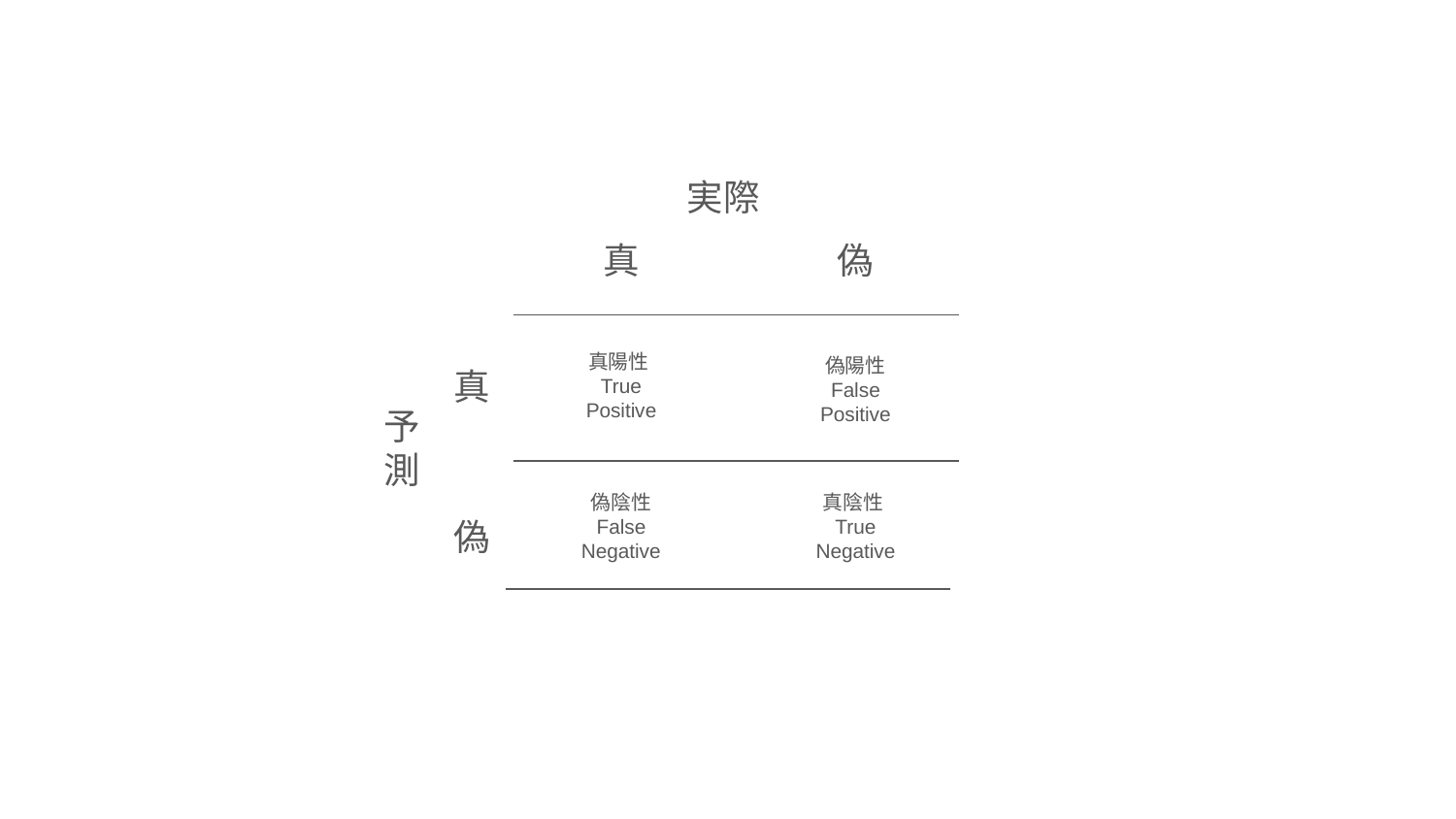

実際
真
偽
真陽性True
Positive
偽陽性
False
Positive
真

予測
偽陰性
False
Negative
真陰性True
Negative
偽